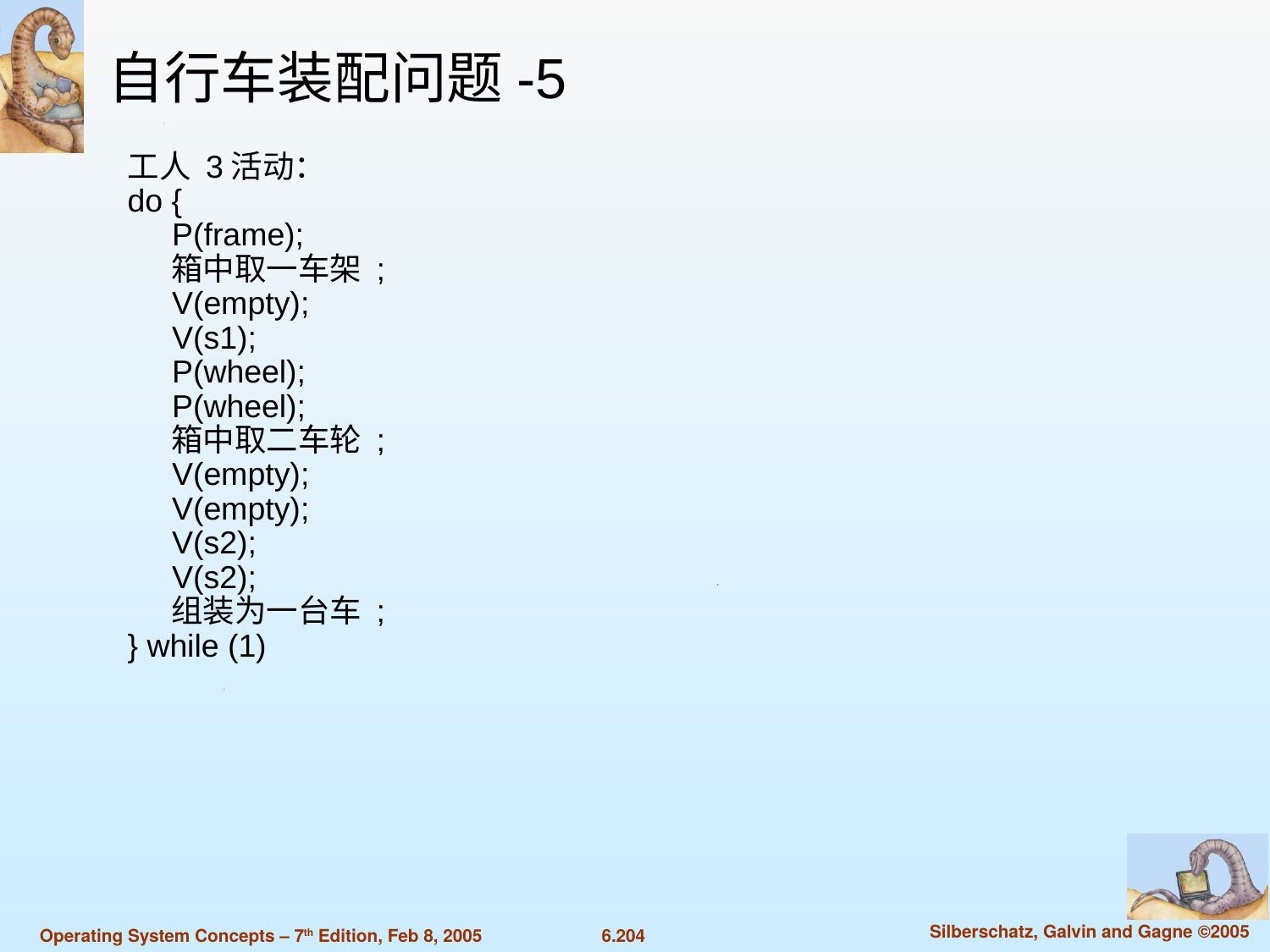

自行车装配问题-5
工人 3活动：
do {
     P(frame);
     箱中取一车架 ;
     V(empty);
     V(s1);
     P(wheel);
     P(wheel);
     箱中取二车轮 ;
     V(empty);
     V(empty);
     V(s2);
     V(s2);
     组装为一台车 ;
} while (1)